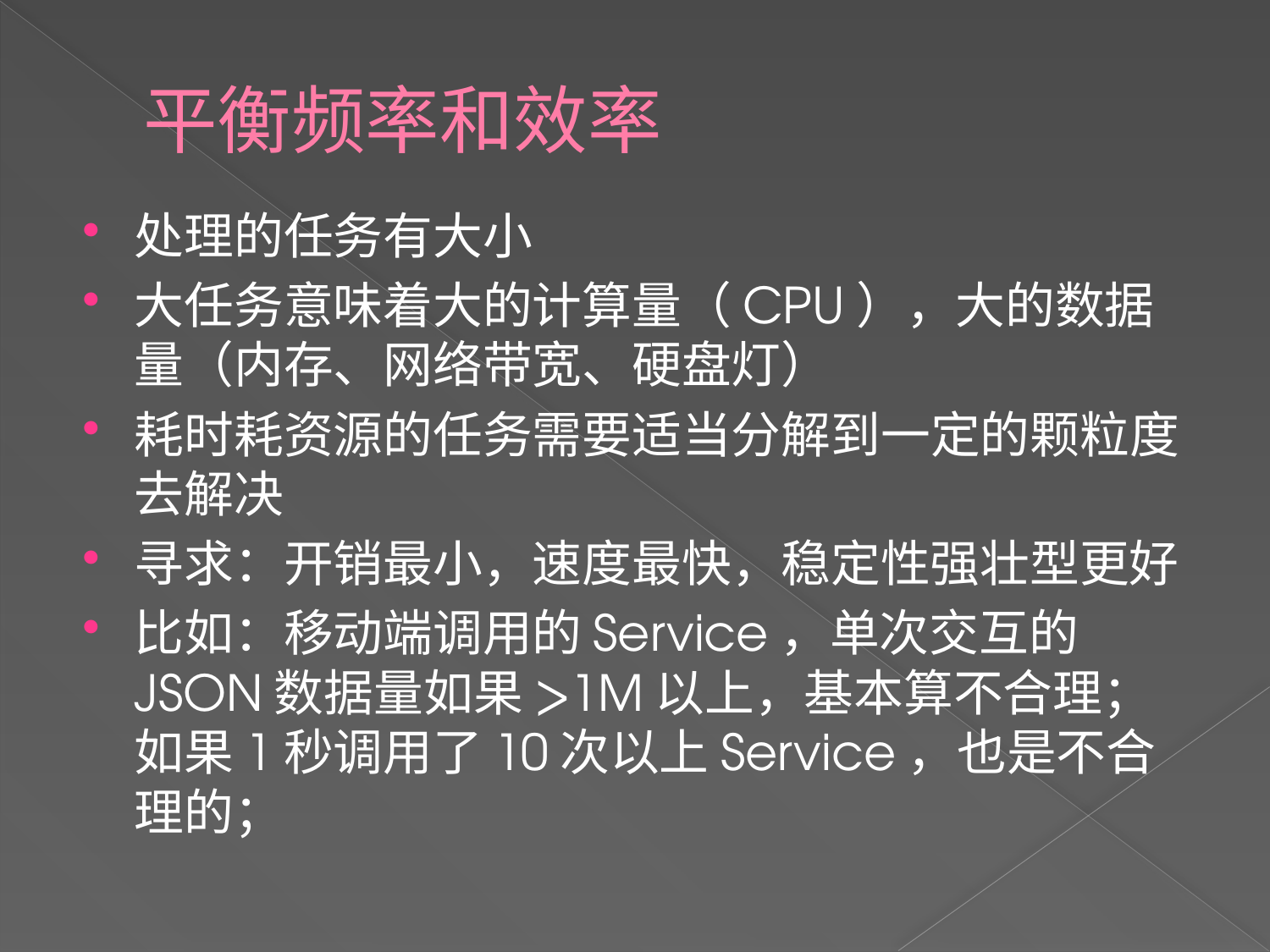

# 平衡频率和效率
处理的任务有大小
大任务意味着大的计算量（CPU），大的数据量（内存、网络带宽、硬盘灯）
耗时耗资源的任务需要适当分解到一定的颗粒度去解决
寻求：开销最小，速度最快，稳定性强壮型更好
比如：移动端调用的Service，单次交互的JSON数据量如果>1M以上，基本算不合理；如果1秒调用了10次以上Service，也是不合理的；